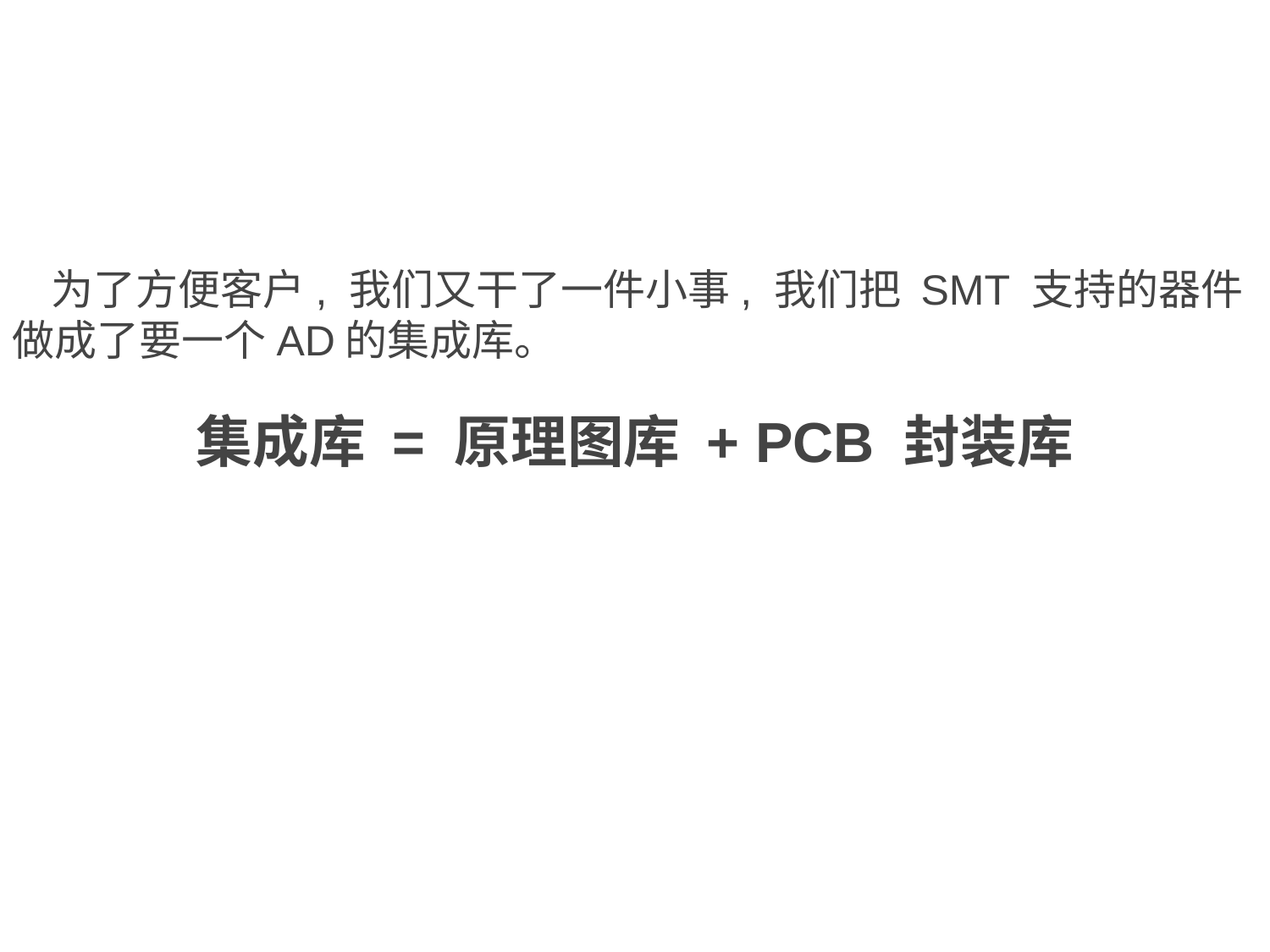

为了方便客户, 我们又干了一件小事, 我们把 SMT 支持的器件做成了要一个AD的集成库。

集成库 = 原理图库 + PCB 封装库